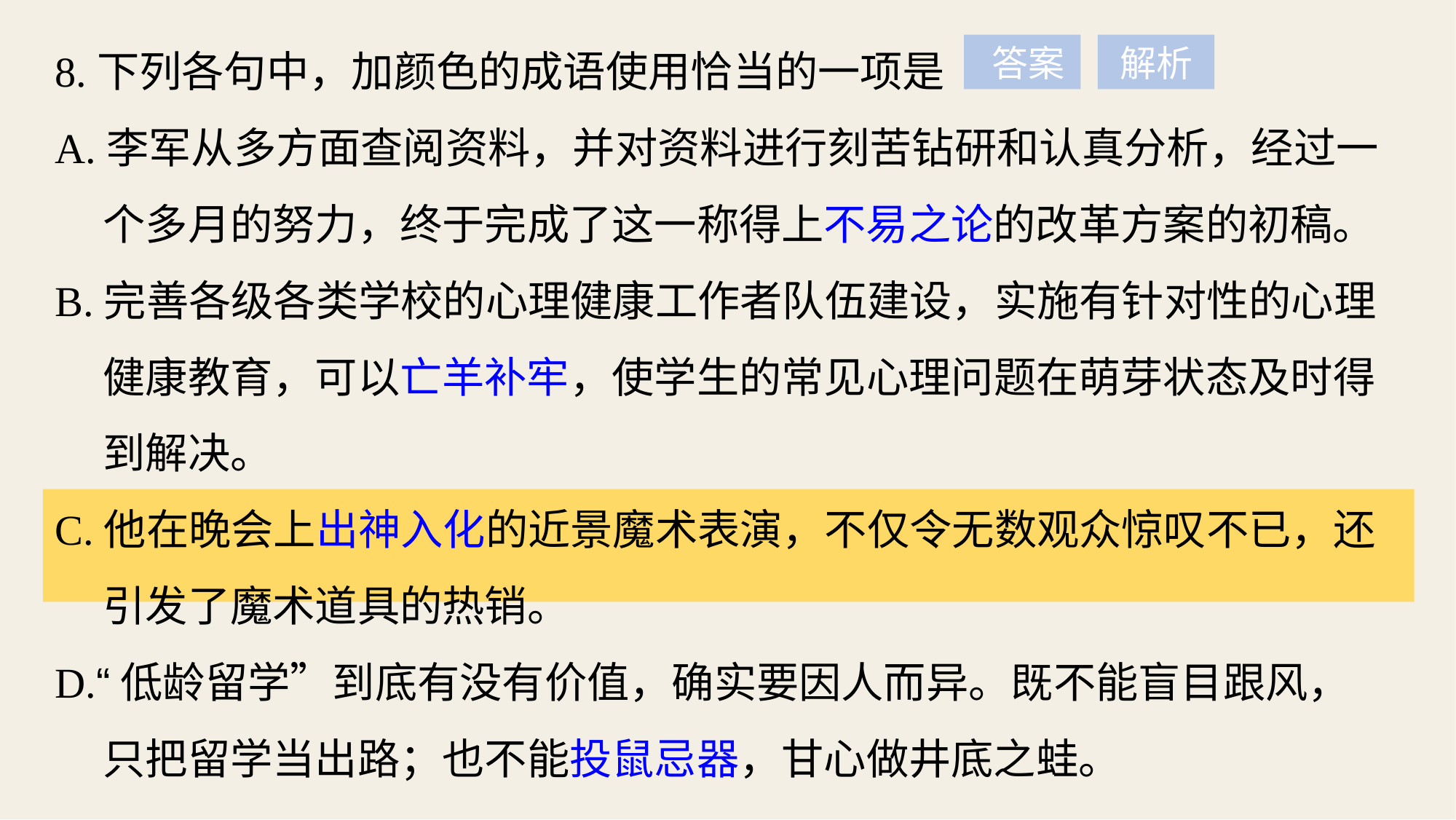

8.下列各句中，加颜色的成语使用恰当的一项是
A.李军从多方面查阅资料，并对资料进行刻苦钻研和认真分析，经过一
    个多月的努力，终于完成了这一称得上不易之论的改革方案的初稿。
B.完善各级各类学校的心理健康工作者队伍建设，实施有针对性的心理
    健康教育，可以亡羊补牢，使学生的常见心理问题在萌芽状态及时得
    到解决。
C.他在晚会上出神入化的近景魔术表演，不仅令无数观众惊叹不已，还
    引发了魔术道具的热销。
D.“低龄留学”到底有没有价值，确实要因人而异。既不能盲目跟风，
    只把留学当出路；也不能投鼠忌器，甘心做井底之蛙。
 答案
解析